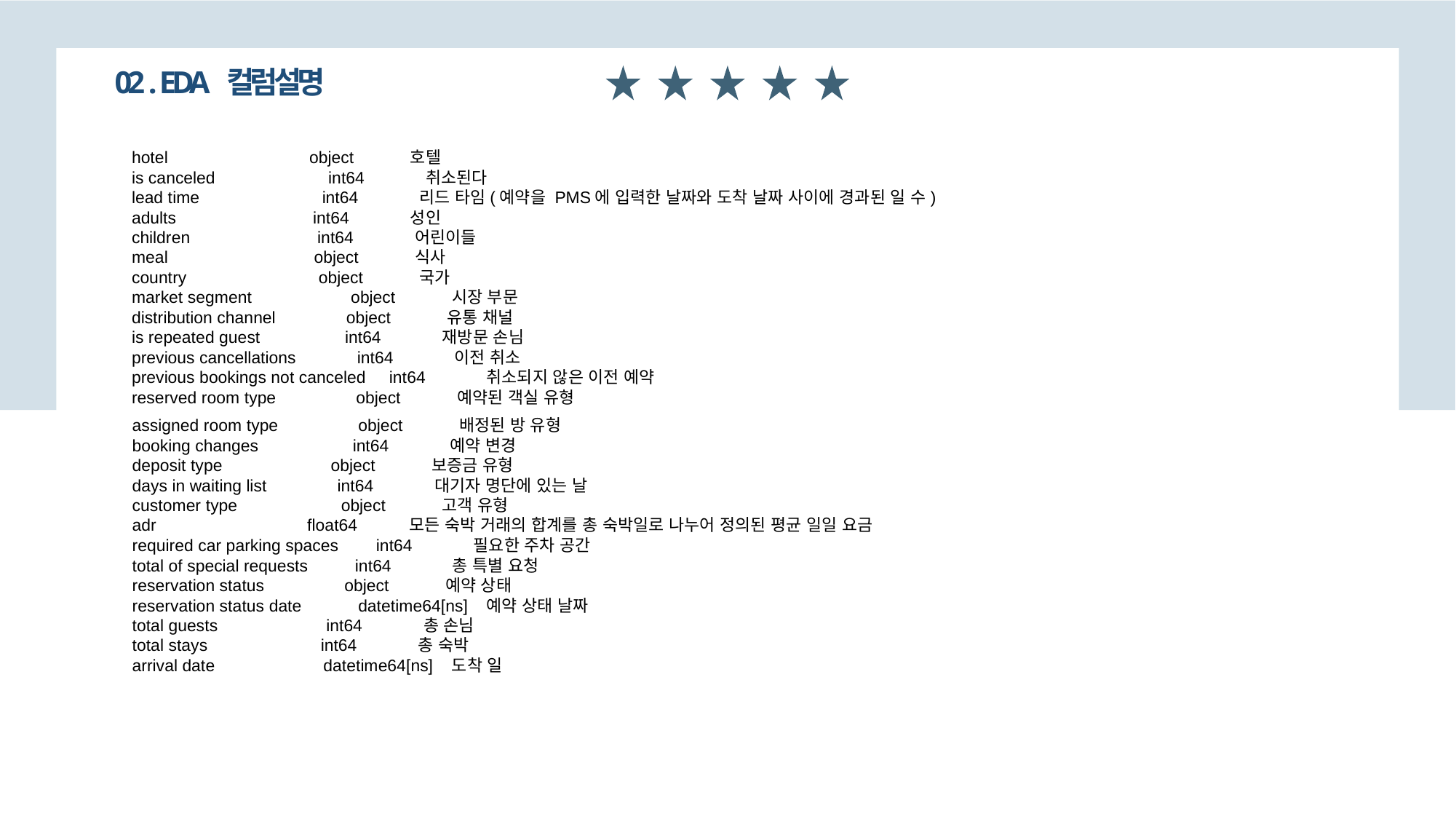

02 .  EDA   컬럼설명

hotel                              object           호텔
is canceled                        int64            취소된다
lead time                          int64            리드 타임(예약을 PMS에 입력한 날짜와 도착 날짜 사이에 경과된 일 수)
adults                             int64            성인
children                           int64            어린이들
meal                               object           식사
country                            object           국가
market segment                     object           시장 부문
distribution channel               object           유통 채널
is repeated guest                  int64            재방문 손님
previous cancellations             int64            이전 취소
previous bookings not canceled     int64            취소되지 않은 이전 예약
reserved room type                 object           예약된 객실 유형

assigned room type                 object           배정된 방 유형
booking changes                    int64            예약 변경
deposit type                       object           보증금 유형
days in waiting list               int64            대기자 명단에 있는 날
customer type                      object           고객 유형
adr                                float64          모든 숙박 거래의 합계를 총 숙박일로 나누어 정의된 평균 일일 요금
required car parking spaces        int64            필요한 주차 공간
total of special requests          int64            총 특별 요청
reservation status                 object           예약 상태
reservation status date            datetime64[ns]   예약 상태 날짜
total guests                       int64            총 손님
total stays                        int64            총 숙박
arrival date                       datetime64[ns]   도착 일